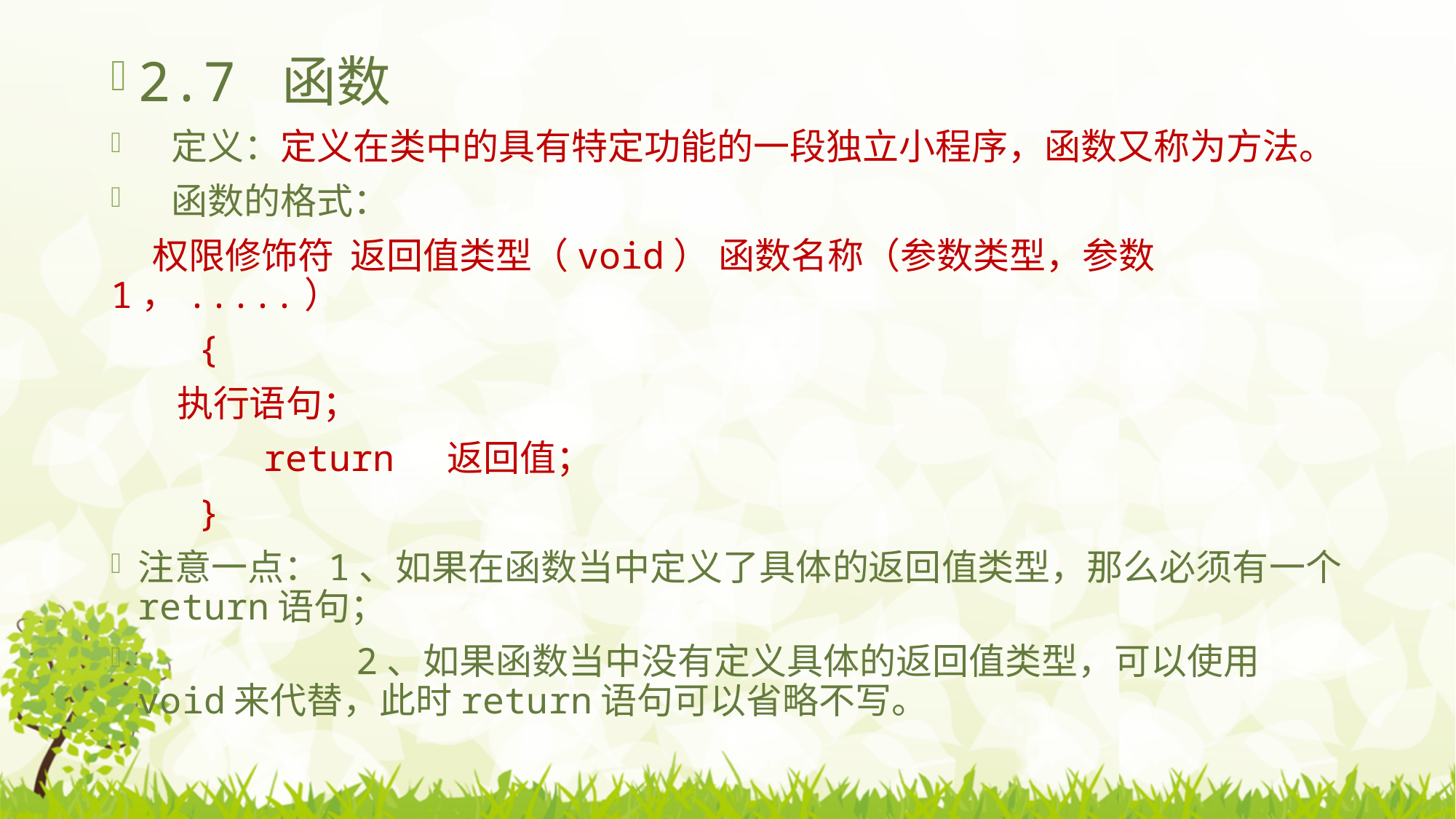

2.7 函数
   定义：定义在类中的具有特定功能的一段独立小程序，函数又称为方法。
   函数的格式：
    权限修饰符  返回值类型（void） 函数名称（参数类型，参数1，.....）
    {
       执行语句；
       return  返回值；
    }
注意一点：1、如果在函数当中定义了具体的返回值类型，那么必须有一个return语句；
          2、如果函数当中没有定义具体的返回值类型，可以使用void来代替，此时return语句可以省略不写。